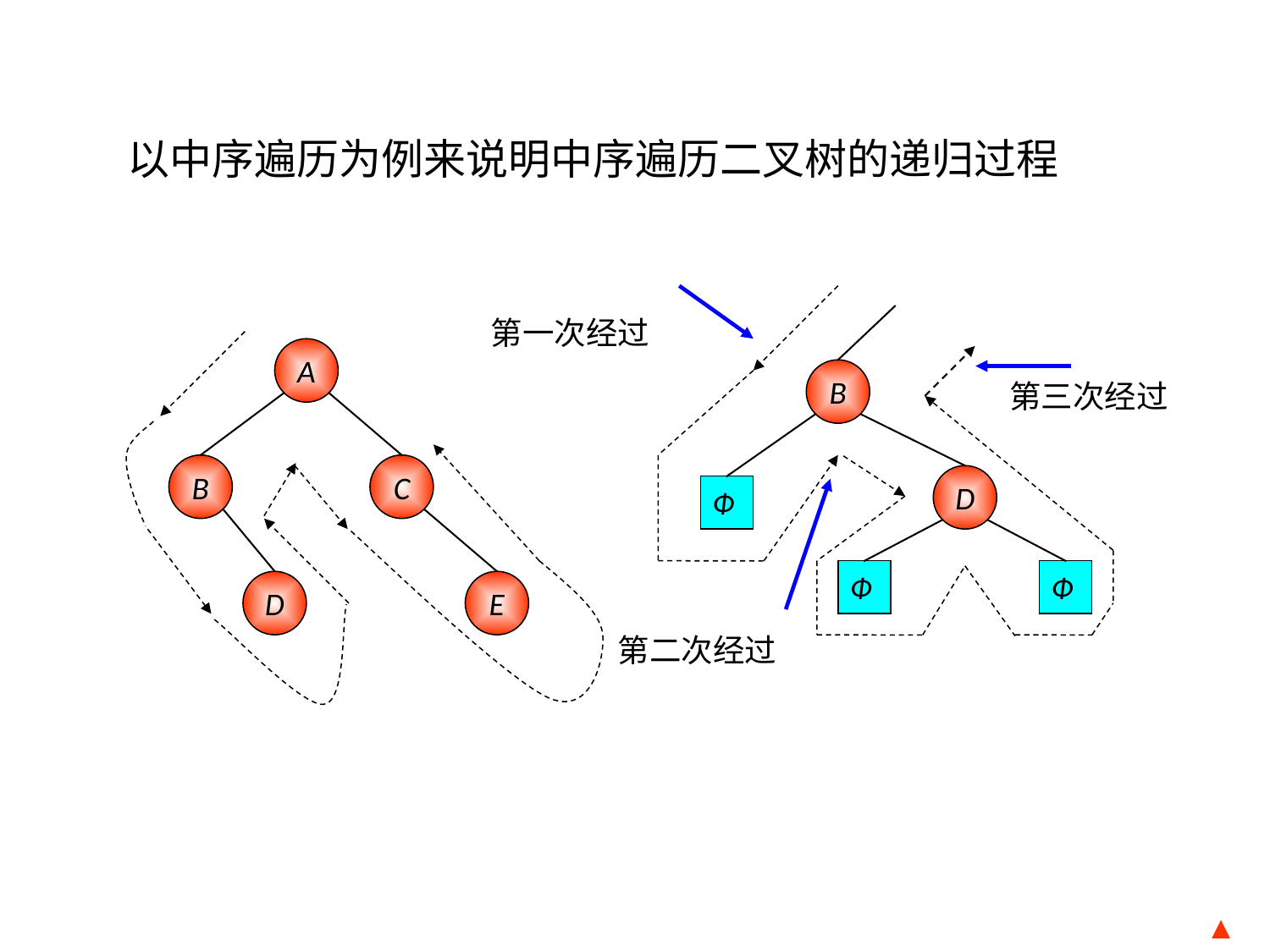

以中序遍历为例来说明中序遍历二叉树的递归过程

B
D
第一次经过

A

第三次经过

Ф

B
C

第二次经过

Ф
Ф

D
E

▲